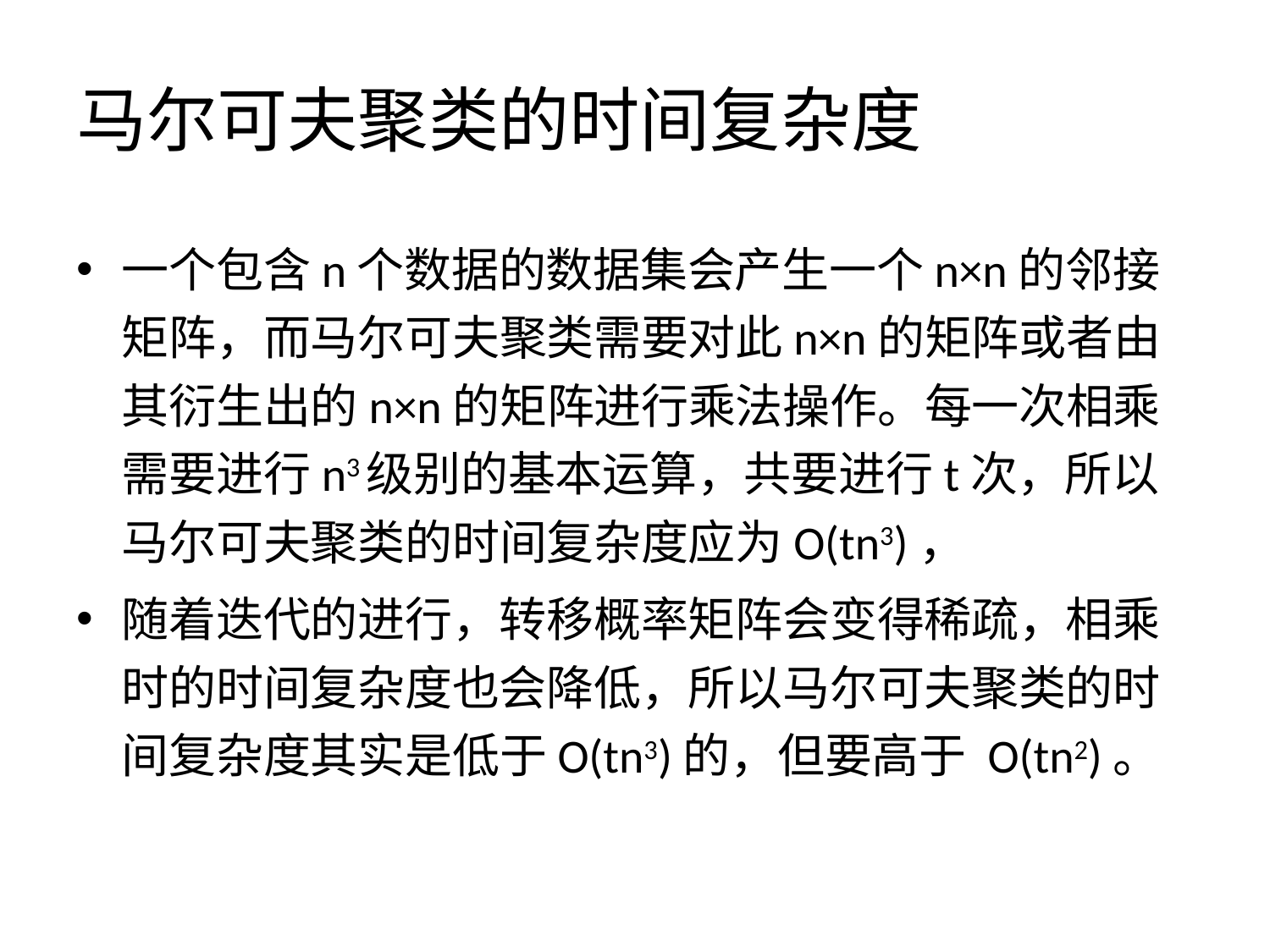

# 马尔可夫聚类的时间复杂度
一个包含n个数据的数据集会产生一个n×n的邻接矩阵，而马尔可夫聚类需要对此n×n的矩阵或者由其衍生出的n×n的矩阵进行乘法操作。每一次相乘需要进行n3级别的基本运算，共要进行t次，所以马尔可夫聚类的时间复杂度应为O(tn3)，
随着迭代的进行，转移概率矩阵会变得稀疏，相乘时的时间复杂度也会降低，所以马尔可夫聚类的时间复杂度其实是低于O(tn3)的，但要高于 O(tn2)。